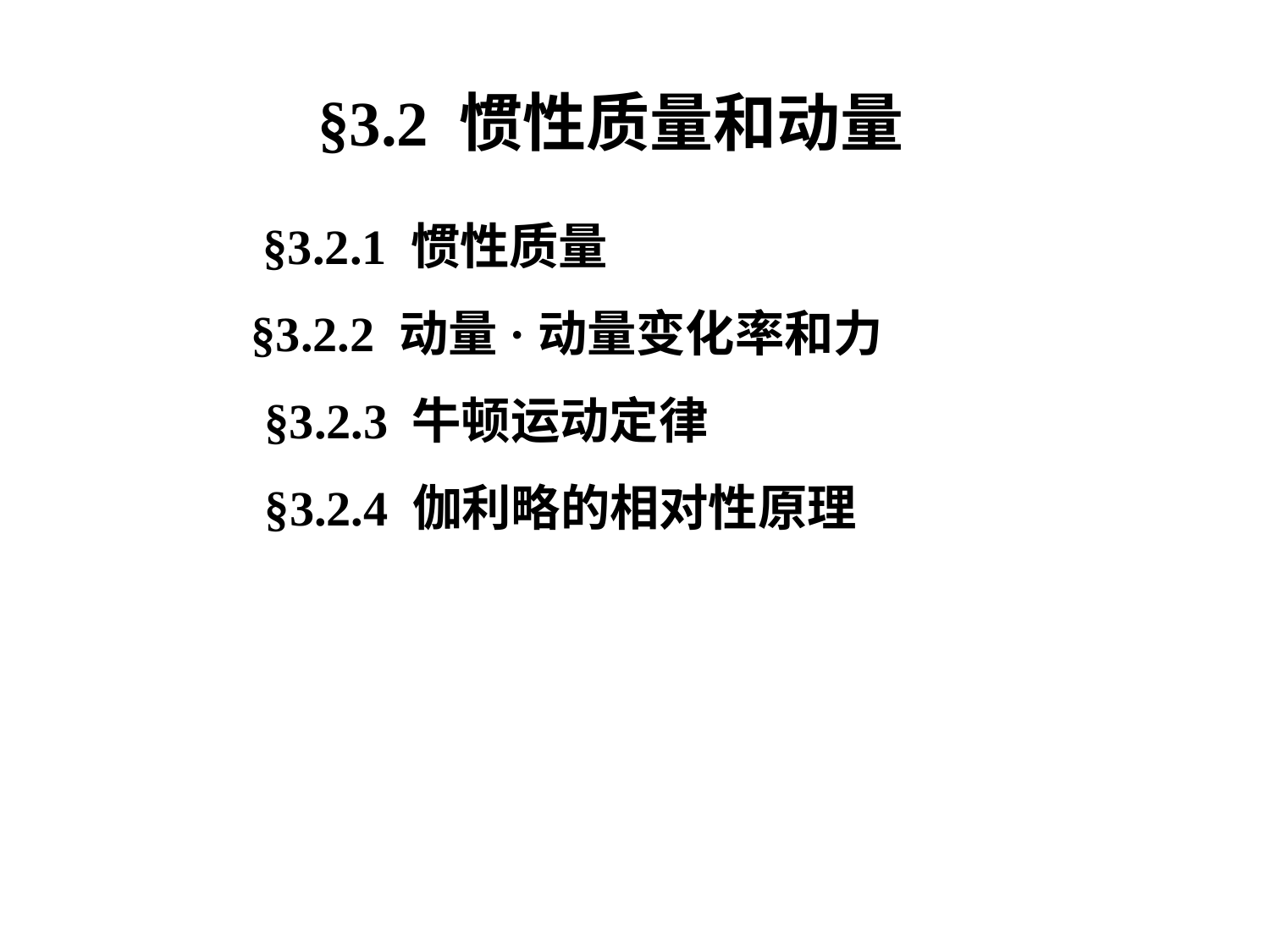

§3.2 惯性质量和动量
§3.2.1 惯性质量
§3.2.2 动量·动量变化率和力
§3.2.3 牛顿运动定律
§3.2.4 伽利略的相对性原理